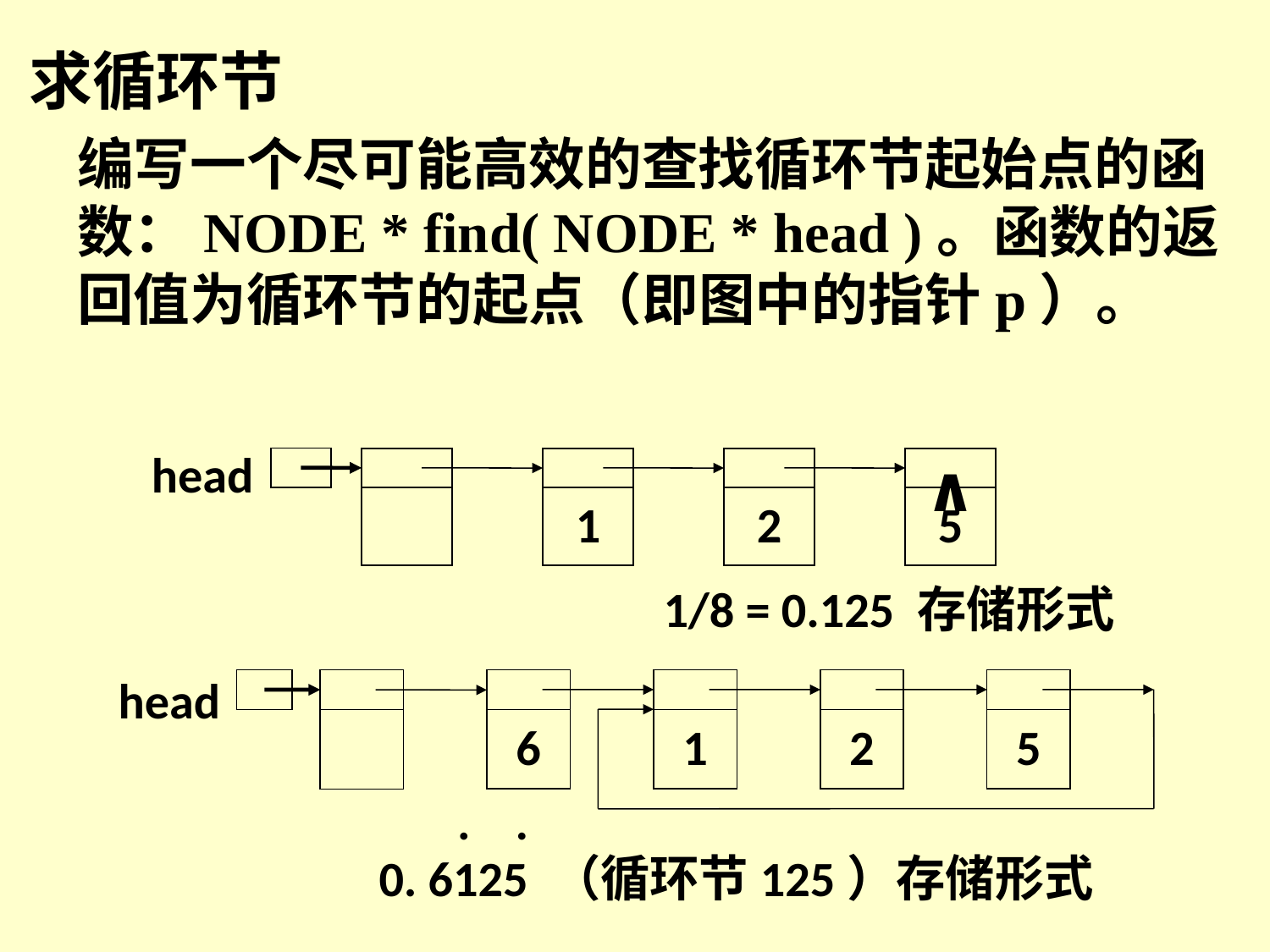

求循环节
	编写一个尽可能高效的查找循环节起始点的函数：NODE * find( NODE * head )。函数的返回值为循环节的起点（即图中的指针p）。

head

∧

1
2
5
1/8 = 0.125 存储形式

head

6
1
2
5

       .    .
0. 6125 （循环节125）存储形式